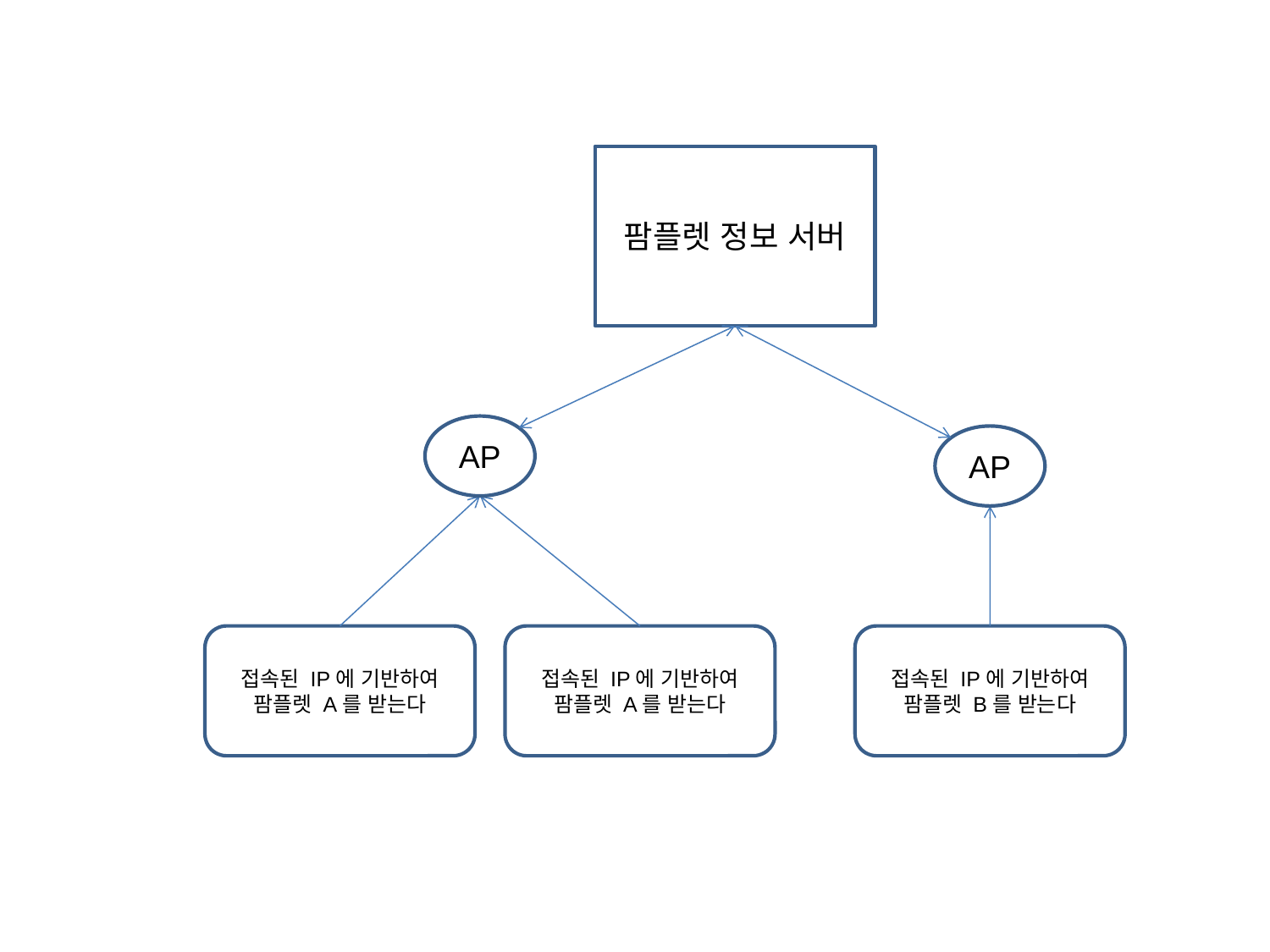

팜플렛 정보 서버
AP
AP
접속된 IP에 기반하여
팜플렛 A를 받는다
접속된 IP에 기반하여
팜플렛 A를 받는다
접속된 IP에 기반하여
팜플렛 B를 받는다